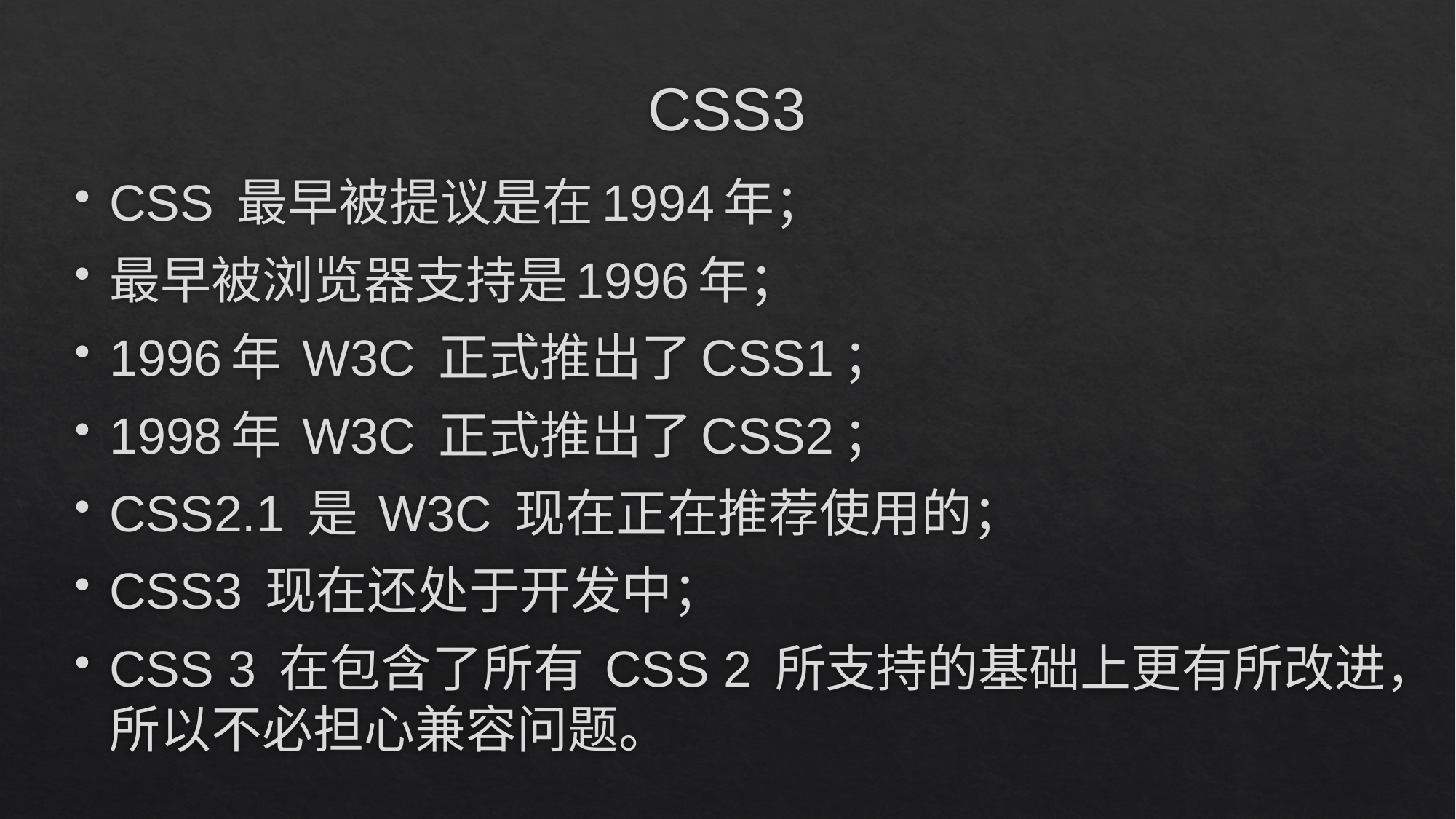

# CSS3
CSS 最早被提议是在1994年；
最早被浏览器支持是1996年；
1996年 W3C 正式推出了CSS1；
1998年 W3C 正式推出了CSS2；
CSS2.1 是 W3C 现在正在推荐使用的；
CSS3 现在还处于开发中；
CSS 3 在包含了所有 CSS 2 所支持的基础上更有所改进，所以不必担心兼容问题。